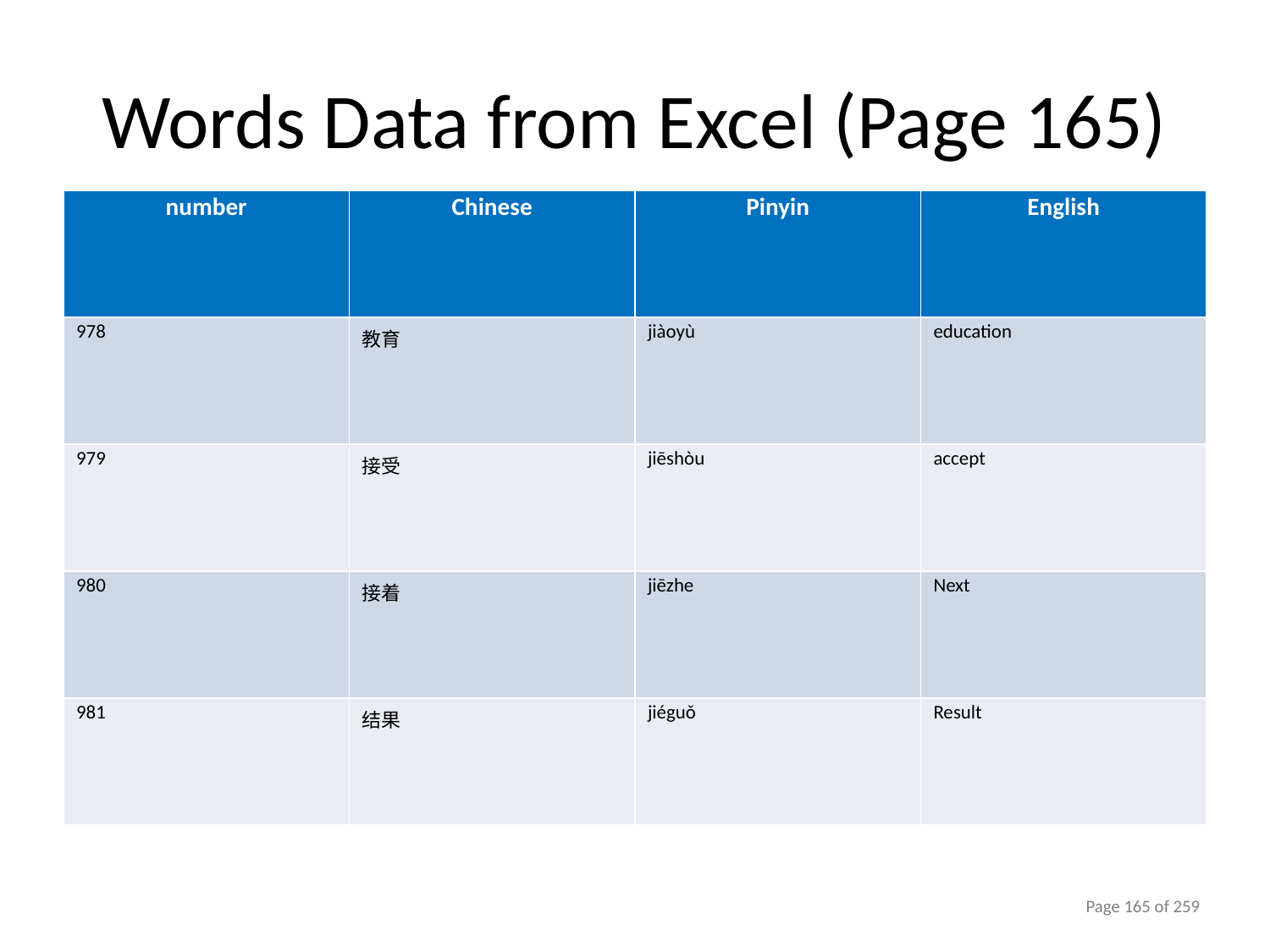

# Words Data from Excel (Page 165)
| number | Chinese | Pinyin | English |
| --- | --- | --- | --- |
| 978 | 教育 | jiàoyù | education |
| 979 | 接受 | jiēshòu | accept |
| 980 | 接着 | jiēzhe | Next |
| 981 | 结果 | jiéguǒ | Result |

Page 165 of 259